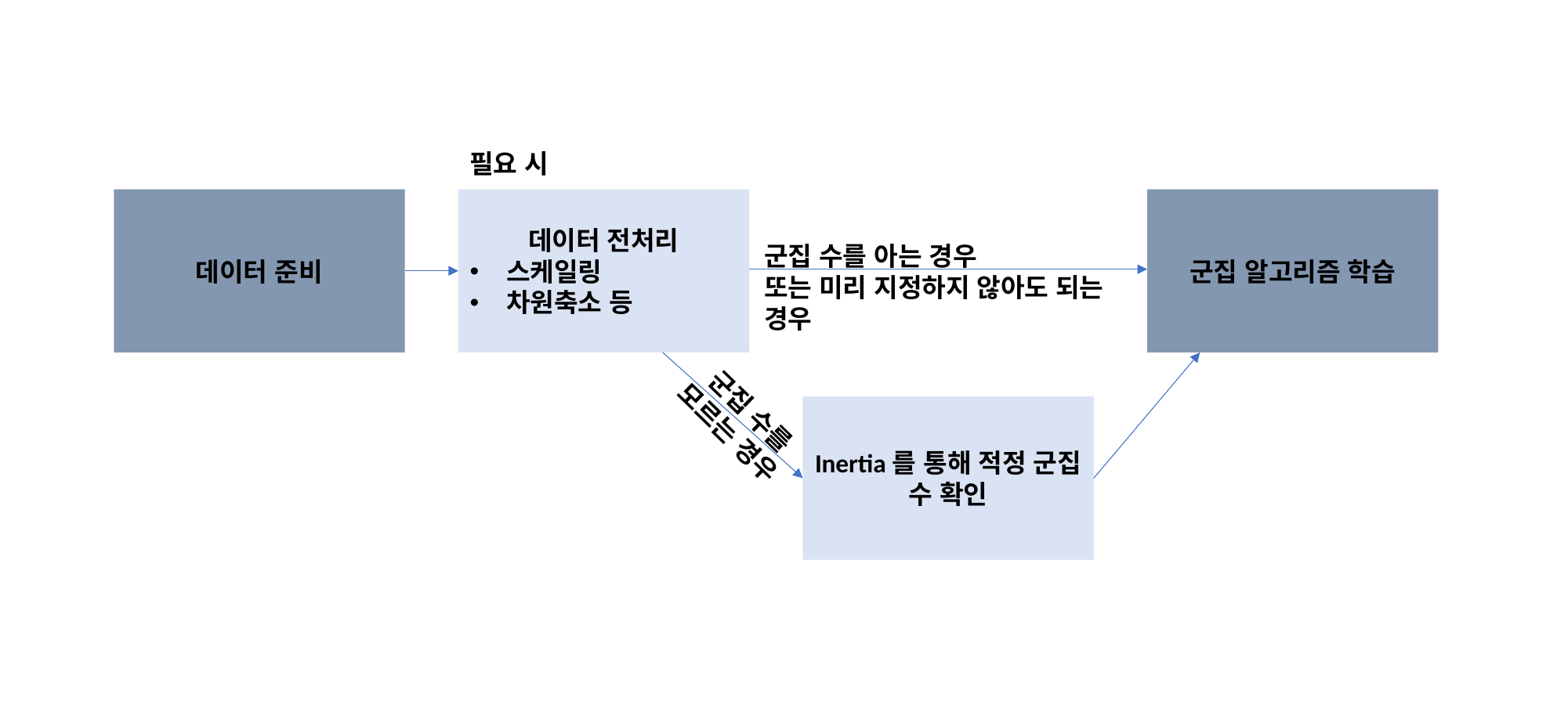

필요 시
데이터 준비
데이터 전처리
스케일링
차원축소 등
군집 알고리즘 학습
군집 수를 아는 경우
또는 미리 지정하지 않아도 되는 경우
Inertia를 통해 적정 군집 수 확인
 군집 수를
모르는 경우